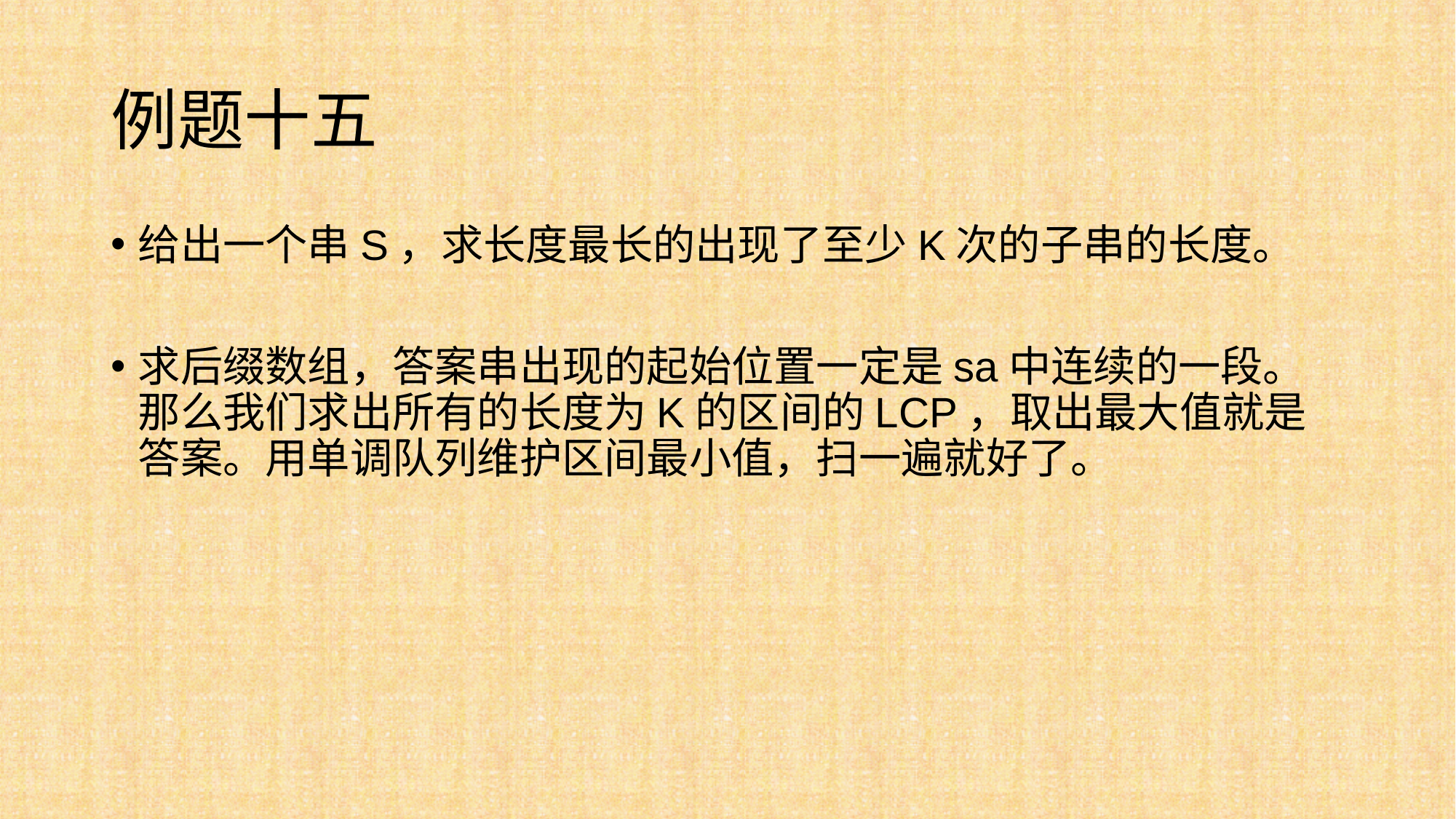

# 例题十五
给出一个串S，求长度最长的出现了至少K次的子串的长度。

求后缀数组，答案串出现的起始位置一定是sa中连续的一段。那么我们求出所有的长度为K的区间的LCP，取出最大值就是答案。用单调队列维护区间最小值，扫一遍就好了。